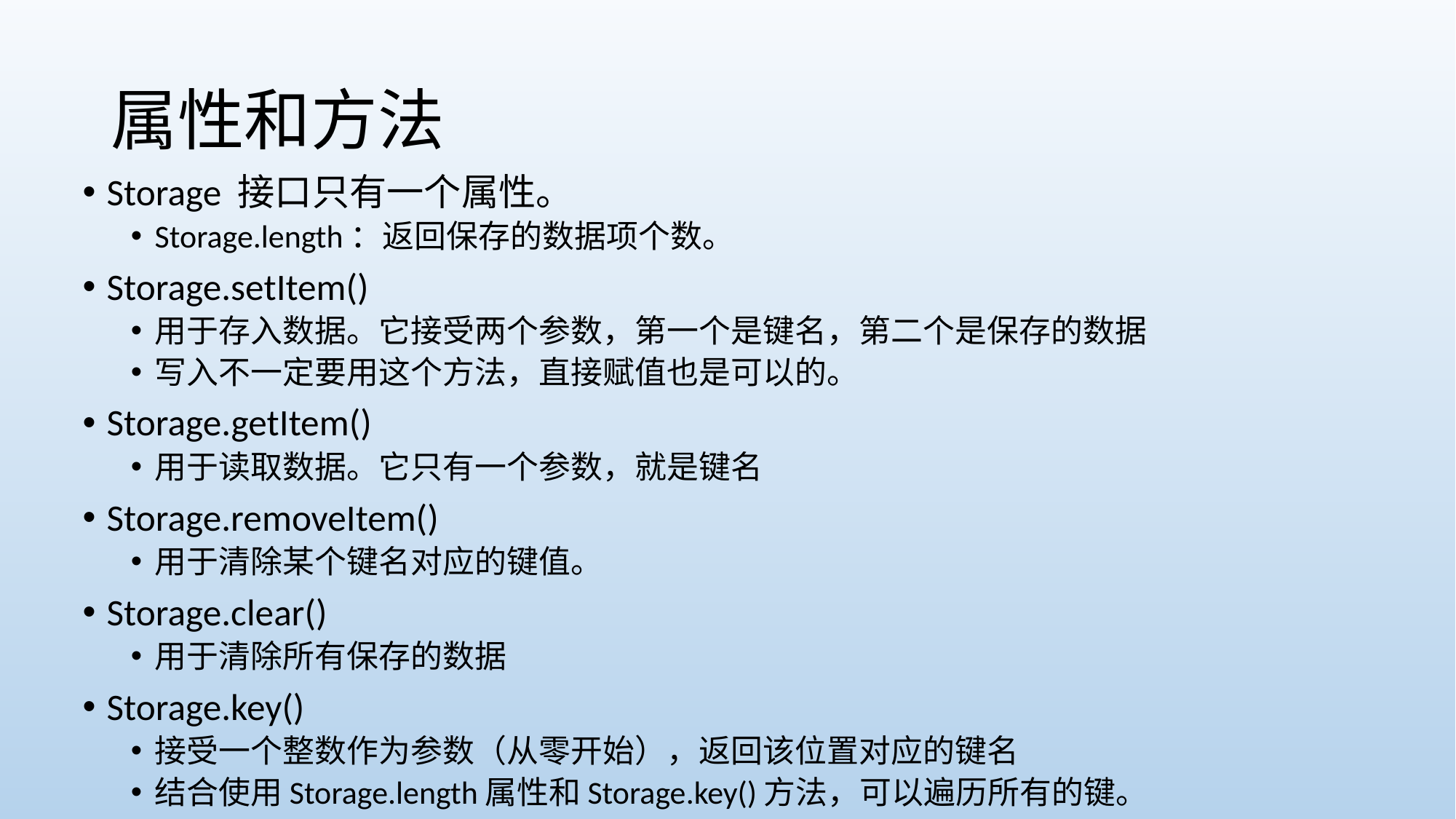

# 属性和方法
Storage 接口只有一个属性。
Storage.length：返回保存的数据项个数。
Storage.setItem()
用于存入数据。它接受两个参数，第一个是键名，第二个是保存的数据
写入不一定要用这个方法，直接赋值也是可以的。
Storage.getItem()
用于读取数据。它只有一个参数，就是键名
Storage.removeItem()
用于清除某个键名对应的键值。
Storage.clear()
用于清除所有保存的数据
Storage.key()
接受一个整数作为参数（从零开始），返回该位置对应的键名
结合使用Storage.length属性和Storage.key()方法，可以遍历所有的键。